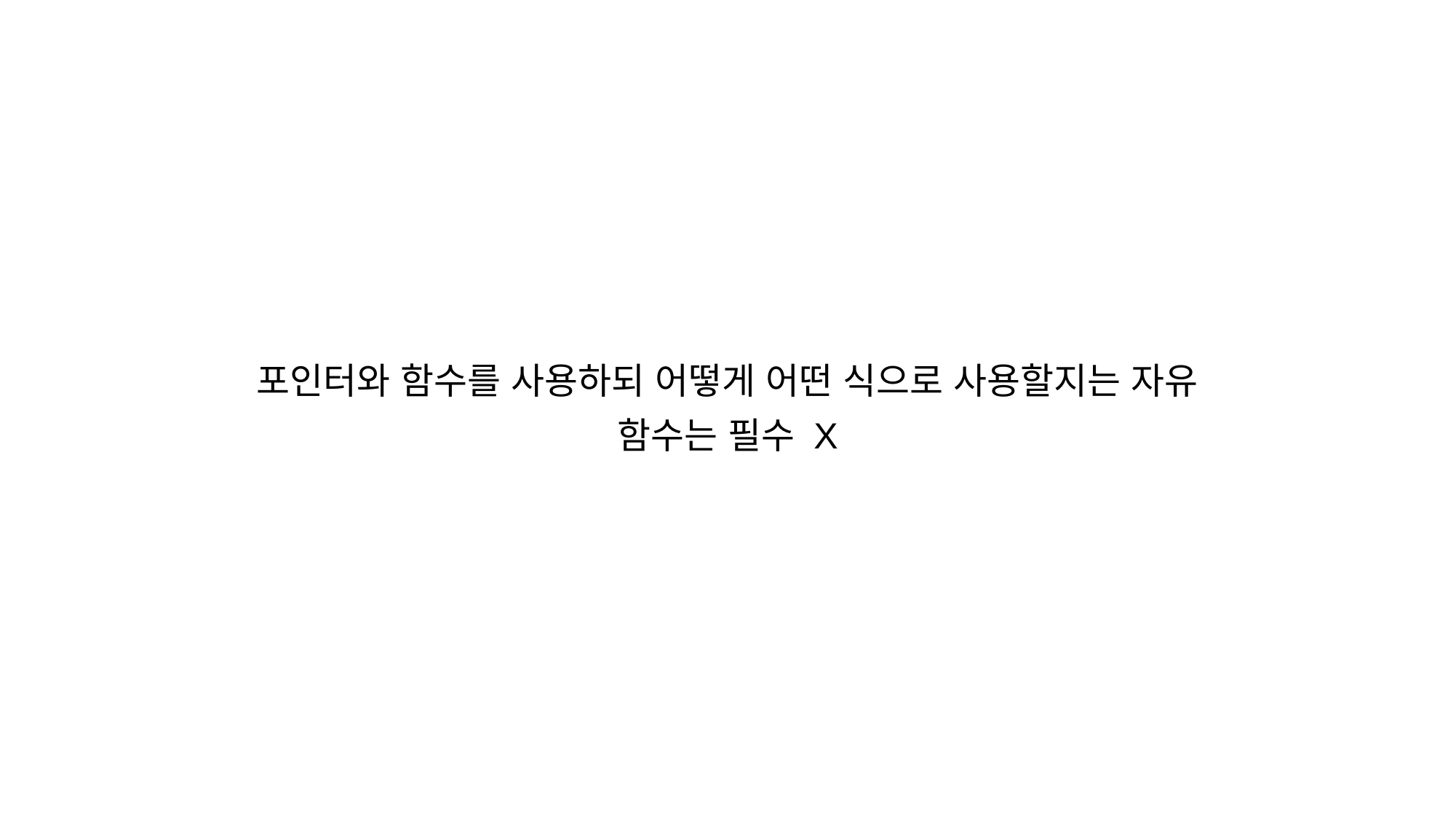

포인터와 함수를 사용하되 어떻게 어떤 식으로 사용할지는 자유
함수는 필수 X